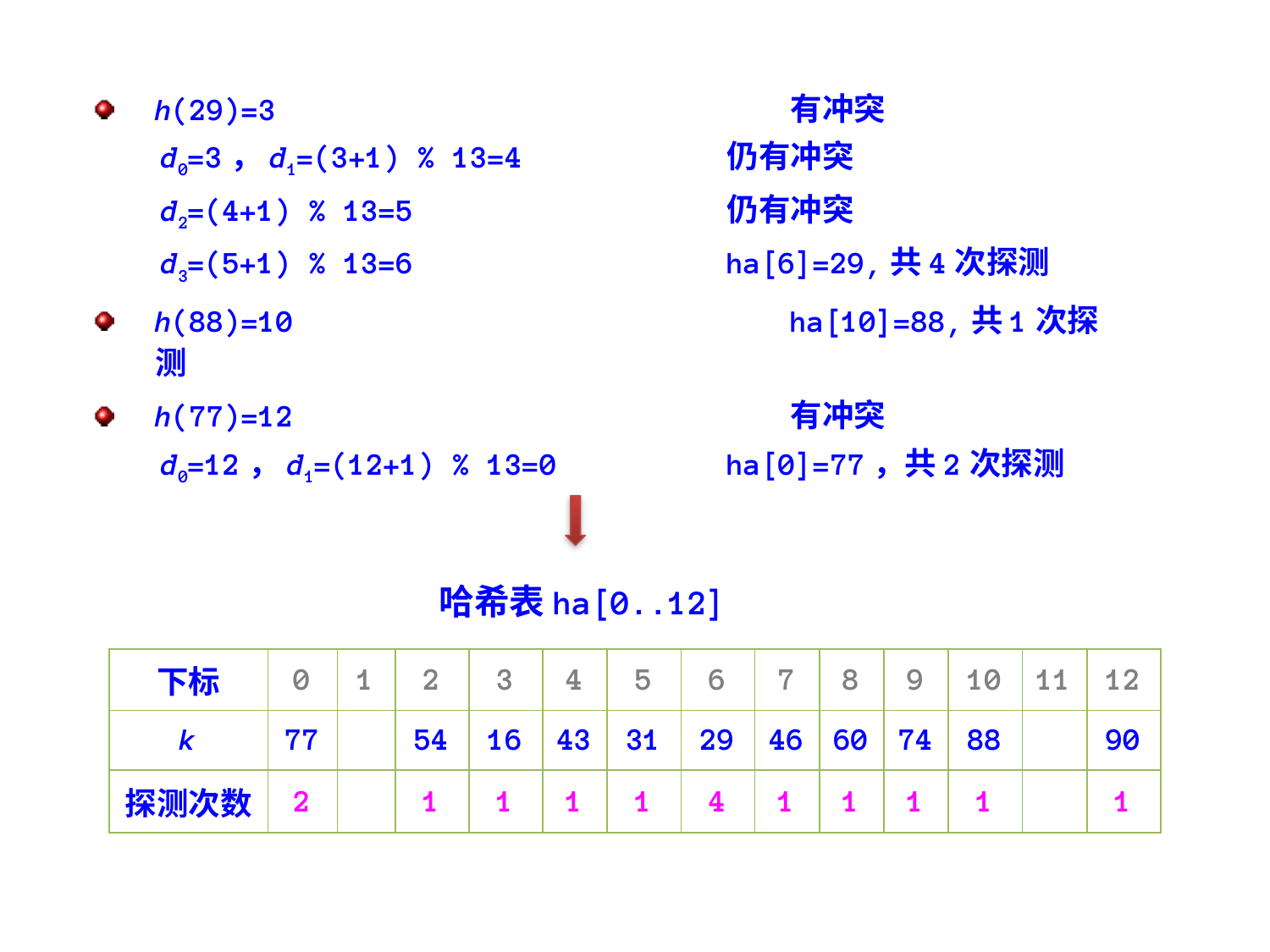

h(29)=3 				有冲突
    d0=3，d1=(3+1) % 13=4		仍有冲突
    d2=(4+1) % 13=5			仍有冲突
    d3=(5+1) % 13=6			ha[6]=29,共4次探测
h(88)=10				ha[10]=88,共1次探测
h(77)=12				有冲突
    d0=12，d1=(12+1) % 13=0		ha[0]=77，共2次探测

哈希表ha[0..12]
| 下标 | 0 | 1 | 2 | 3 | 4 | 5 | 6 | 7 | 8 | 9 | 10 | 11 | 12 |
| --- | --- | --- | --- | --- | --- | --- | --- | --- | --- | --- | --- | --- | --- |
| k | 77 |  | 54 | 16 | 43 | 31 | 29 | 46 | 60 | 74 | 88 |  | 90 |
| 探测次数 | 2 |  | 1 | 1 | 1 | 1 | 4 | 1 | 1 | 1 | 1 |  | 1 |